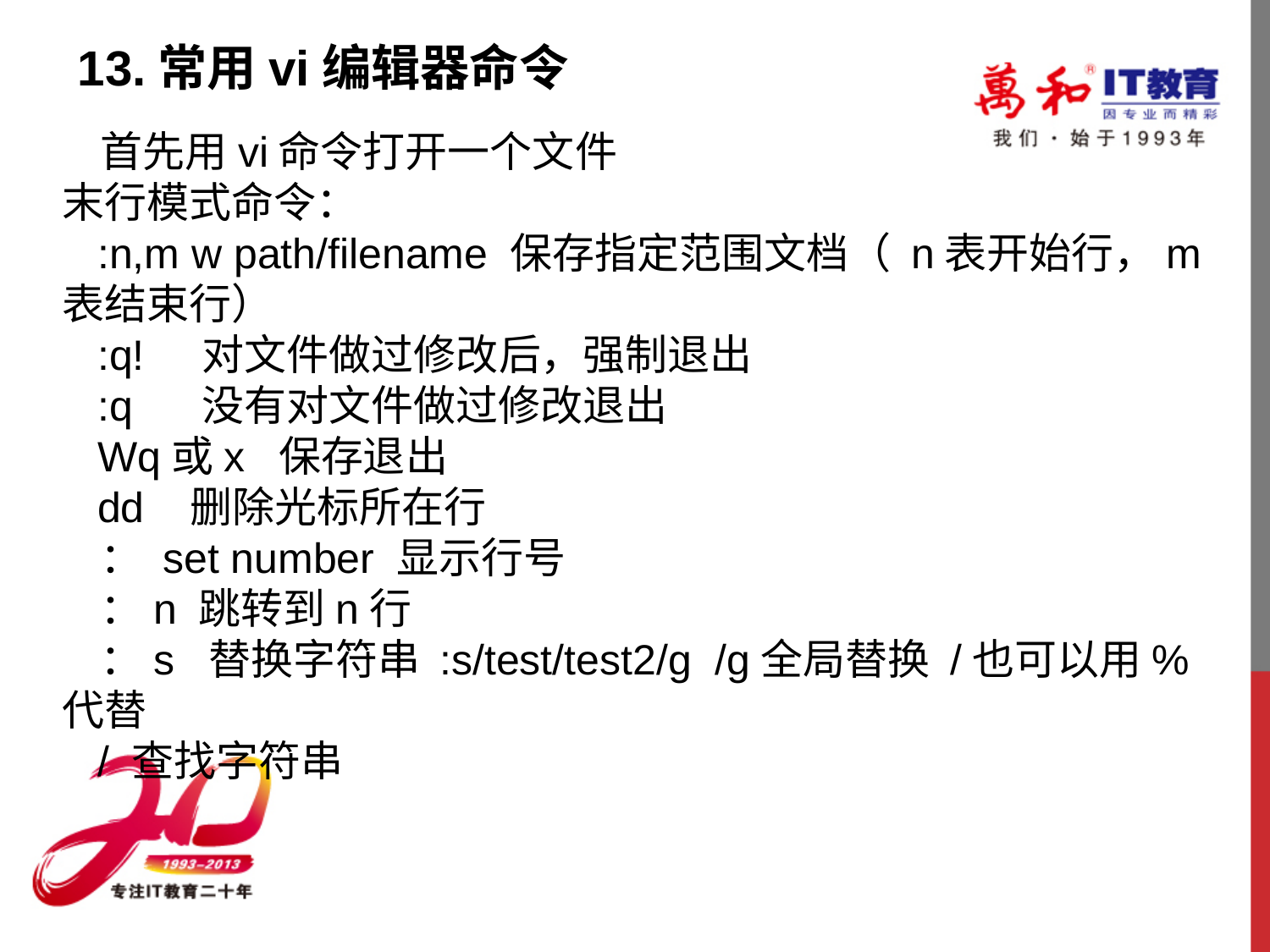

13.常用vi编辑器命令
   首先用vi命令打开一个文件
末行模式命令：
   :n,m w path/filename 保存指定范围文档（ n表开始行，m表结束行）
   :q!    对文件做过修改后，强制退出
   :q     没有对文件做过修改退出
   Wq或x  保存退出
   dd   删除光标所在行
   ： set number 显示行号
   ：n 跳转到n行
   ：s  替换字符串 :s/test/test2/g  /g全局替换 /也可以用%代替
   / 查找字符串